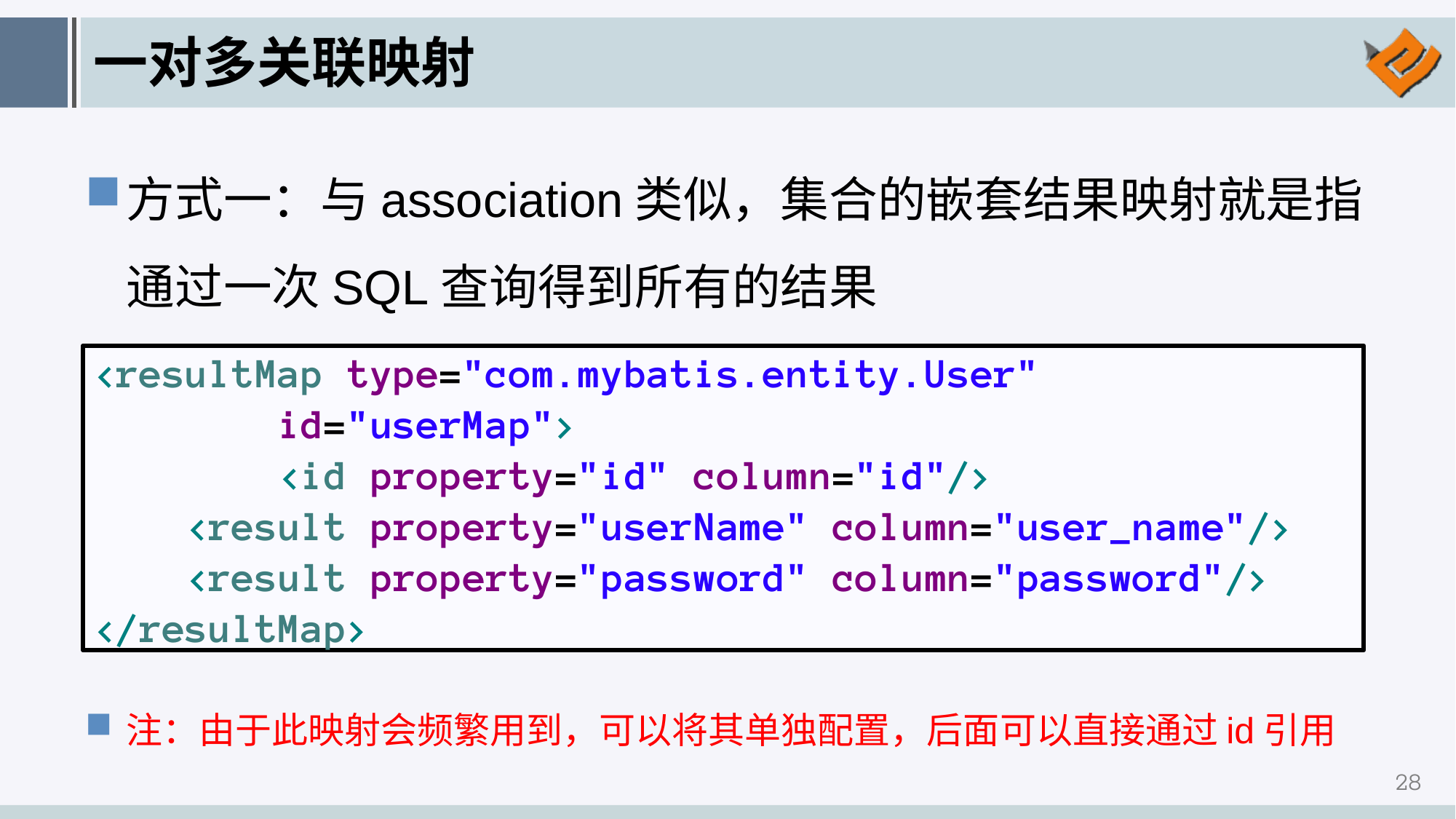

# 一对多关联映射
方式一：与association类似，集合的嵌套结果映射就是指通过一次SQL查询得到所有的结果

注：由于此映射会频繁用到，可以将其单独配置，后面可以直接通过id引用
<resultMap type="com.mybatis.entity.User"
        id="userMap">
        <id property="id" column="id"/>
    <result property="userName" column="user_name"/>
    <result property="password" column="password"/>
</resultMap>